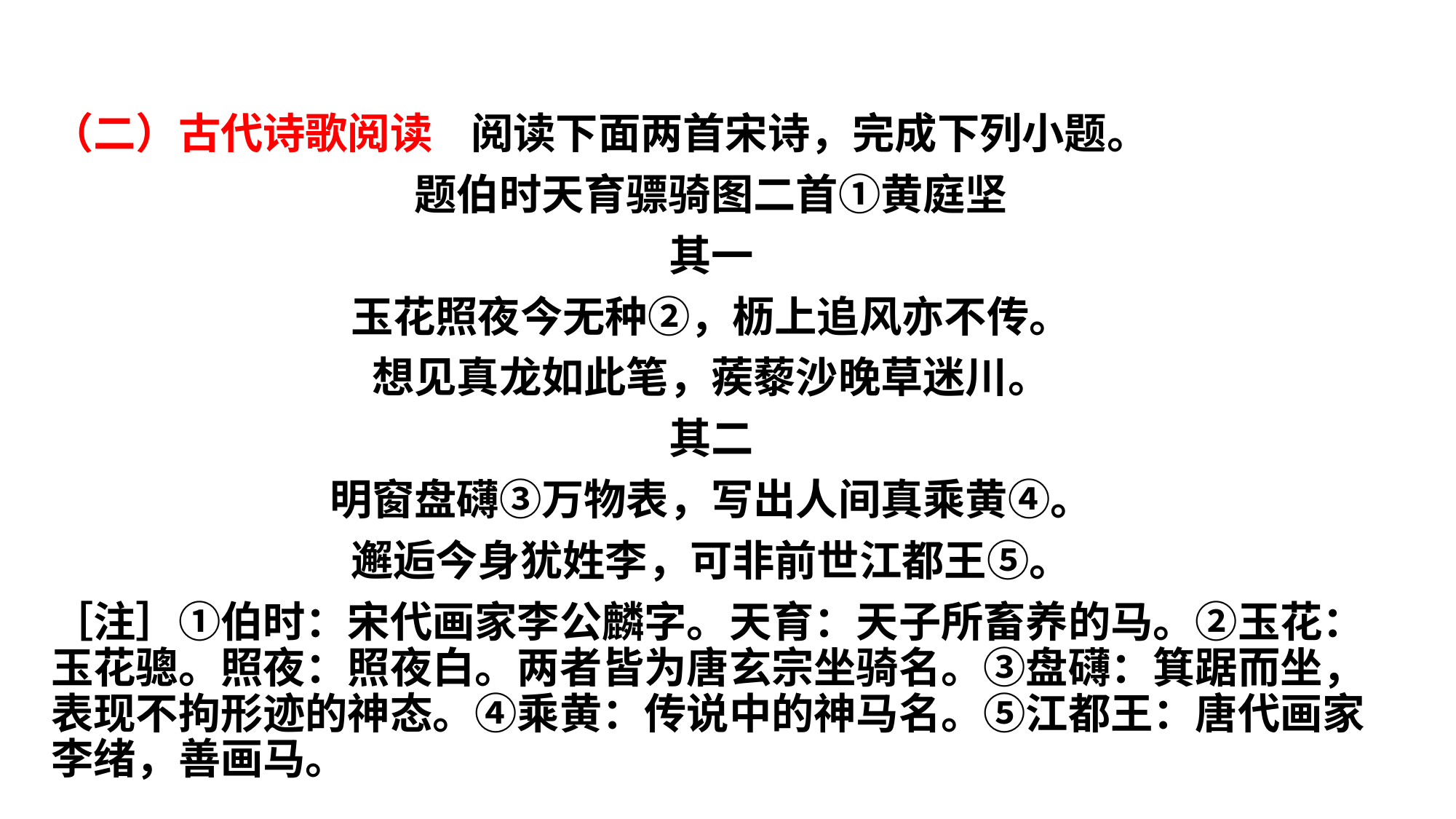

（二）古代诗歌阅读    阅读下面两首宋诗，完成下列小题。
题伯时天育骠骑图二首①黄庭坚
其一
玉花照夜今无种②，枥上追风亦不传。
想见真龙如此笔，蒺藜沙晚草迷川。
其二
明窗盘礴③万物表，写出人间真乘黄④。
邂逅今身犹姓李，可非前世江都王⑤。
［注］①伯时：宋代画家李公麟字。天育：天子所畜养的马。②玉花：玉花骢。照夜：照夜白。两者皆为唐玄宗坐骑名。③盘礴：箕踞而坐，表现不拘形迹的神态。④乘黄：传说中的神马名。⑤江都王：唐代画家李绪，善画马。